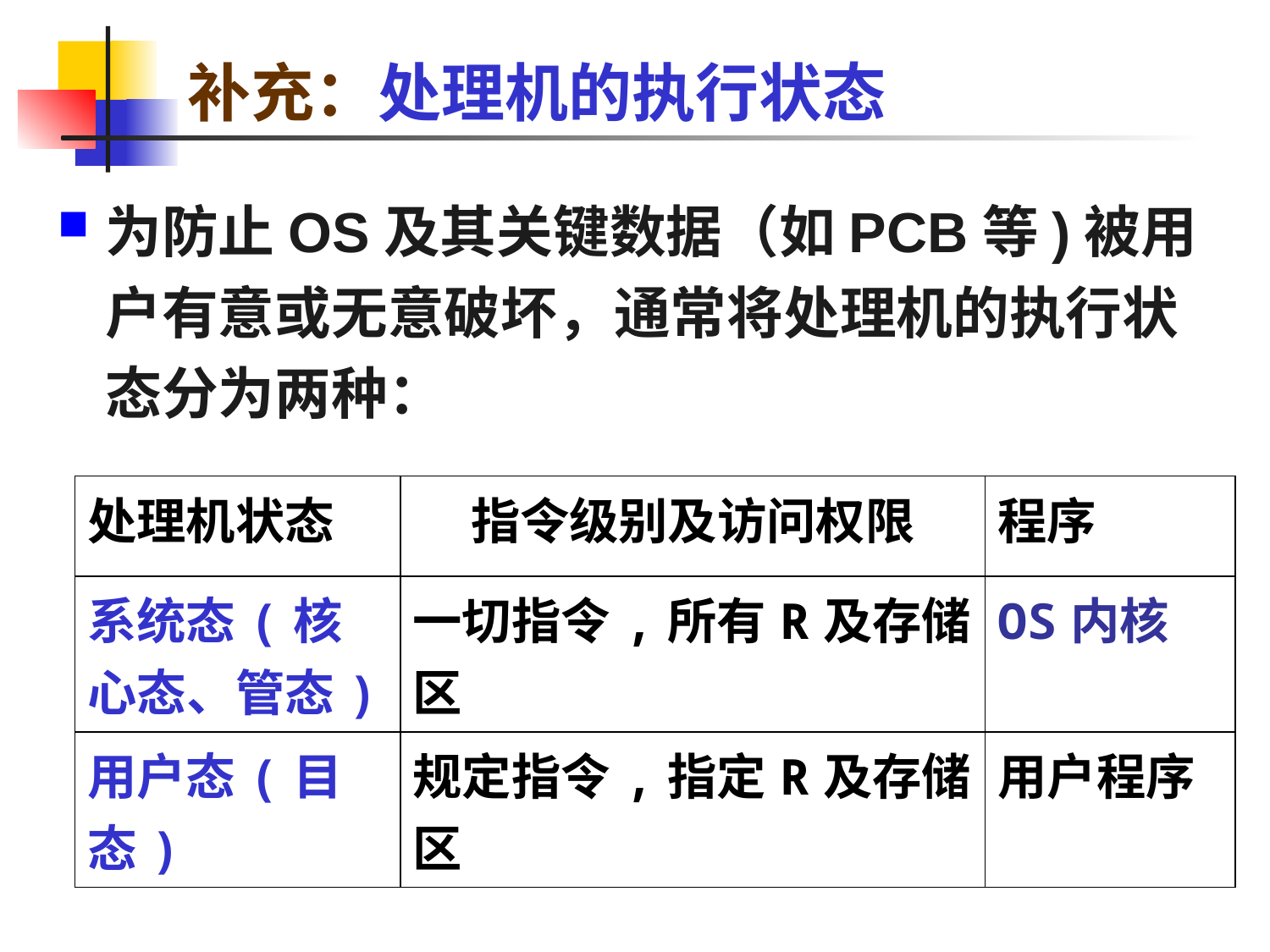

补充：处理机的执行状态
为防止OS及其关键数据（如PCB等)被用户有意或无意破坏，通常将处理机的执行状态分为两种：
| 处理机状态 | 指令级别及访问权限 | 程序 |
| --- | --- | --- |
| 系统态(核心态、管态) | 一切指令,所有R及存储区 | OS内核 |
| 用户态(目态) | 规定指令,指定R及存储区 | 用户程序 |